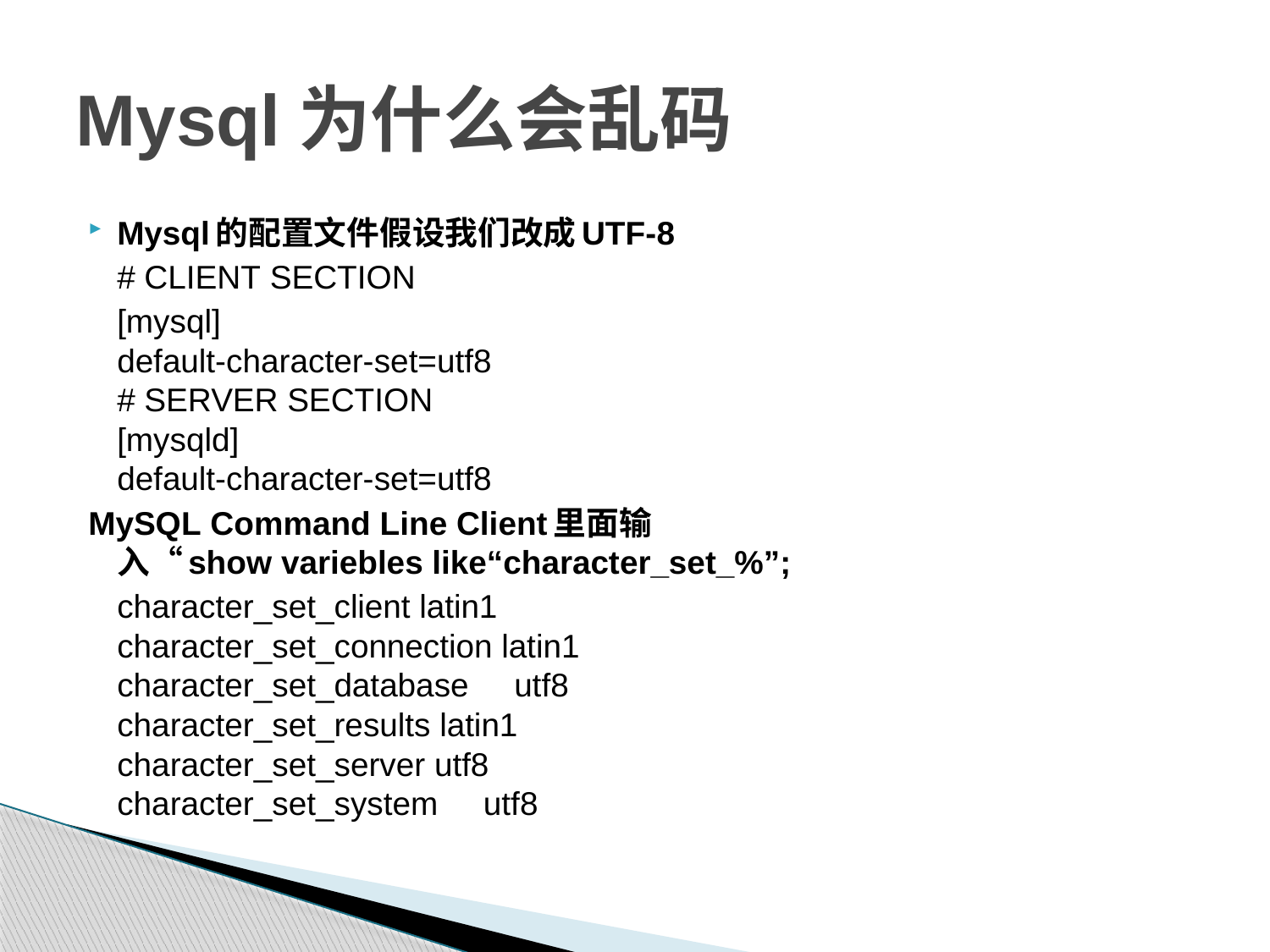

# Mysql为什么会乱码
Mysql的配置文件假设我们改成UTF-8
	# CLIENT SECTION
	[mysql]
default-character-set=utf8
# SERVER SECTION
[mysqld]
default-character-set=utf8
MySQL Command Line Client里面输入“show variebles like“character_set_%”;
	character_set_client latin1
character_set_connection latin1
character_set_database     utf8
character_set_results latin1
character_set_server utf8
character_set_system     utf8